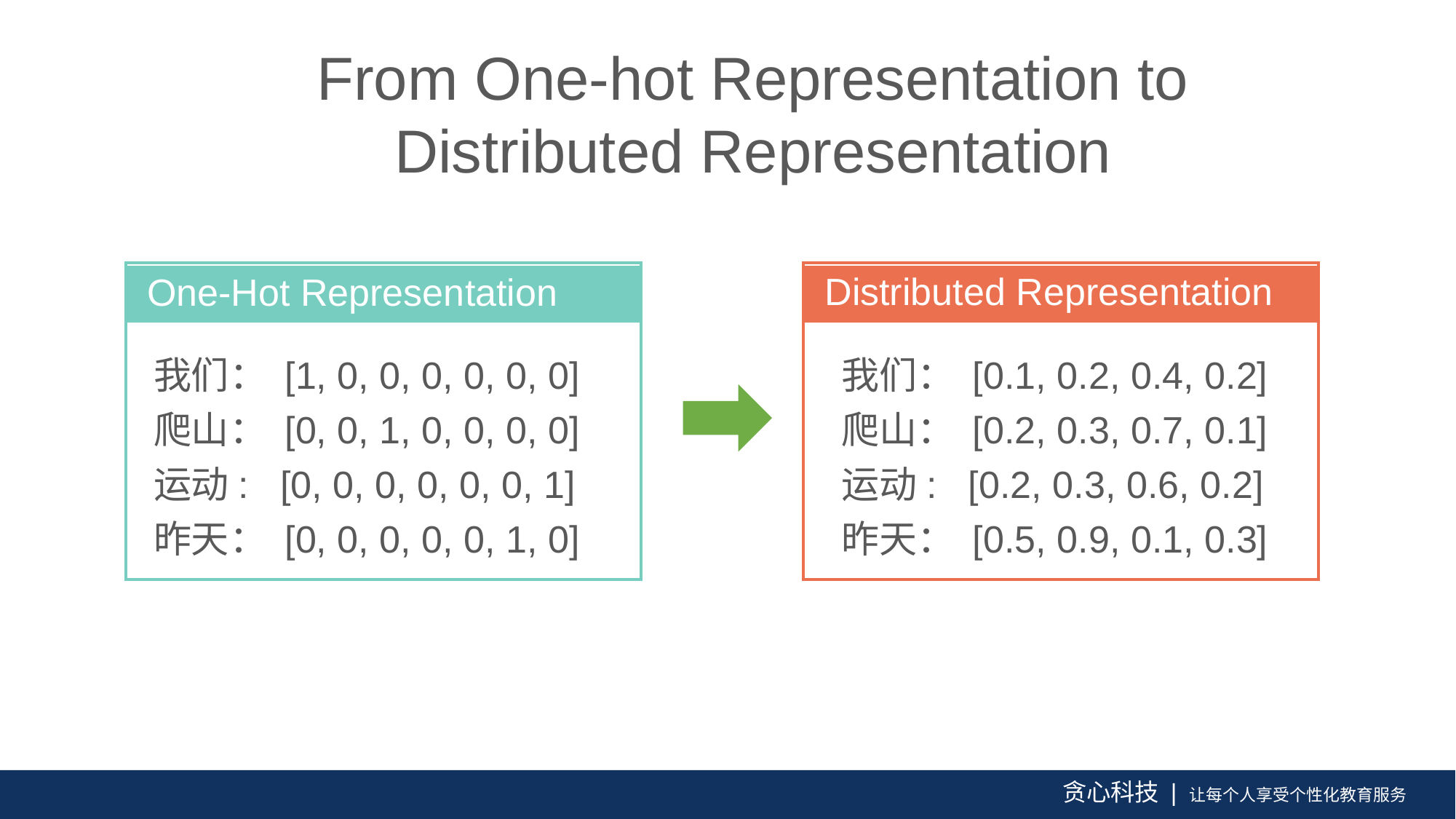

From One-hot Representation to Distributed Representation

Distributed Representation
One-Hot Representation

我们： [1, 0, 0, 0, 0, 0, 0]
爬山： [0, 0, 1, 0, 0, 0, 0]
运动:   [0, 0, 0, 0, 0, 0, 1]
昨天： [0, 0, 0, 0, 0, 1, 0]
我们： [0.1, 0.2, 0.4, 0.2]
爬山： [0.2, 0.3, 0.7, 0.1]
运动:   [0.2, 0.3, 0.6, 0.2]
昨天： [0.5, 0.9, 0.1, 0.3]